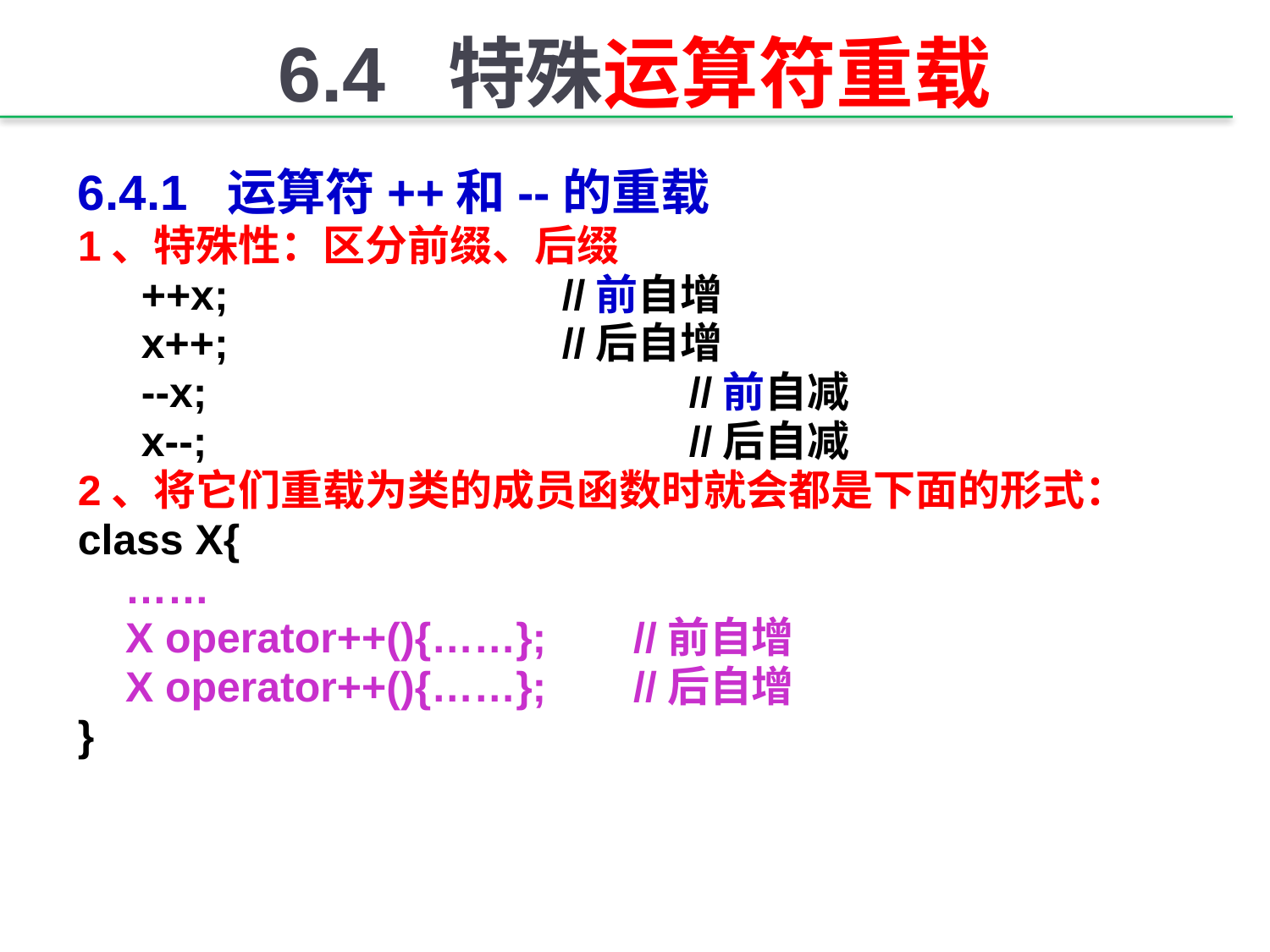

# 6.4  特殊运算符重载
6.4.1  运算符++和--的重载
1、特殊性：区分前缀、后缀
++x;    			//前自增
x++;    			//后自增
--x;     				//前自减
x--;     				//后自减
2、将它们重载为类的成员函数时就会都是下面的形式：
class X{
    ……
  	X operator++(){……};     	//前自增
  	X operator++(){……};     	//后自增
}